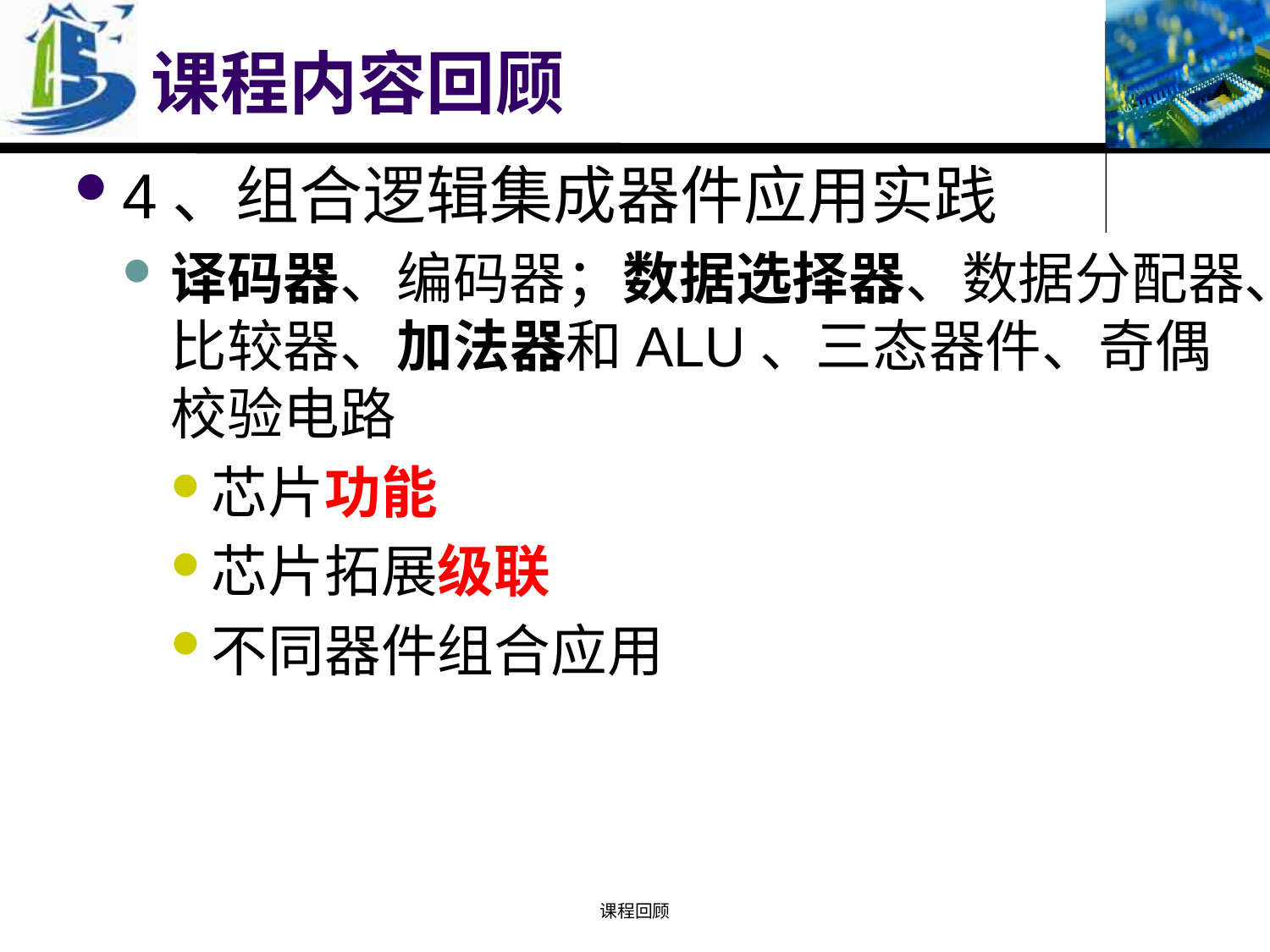

# 课程内容回顾
4、组合逻辑集成器件应用实践
译码器、编码器；数据选择器、数据分配器、比较器、加法器和ALU、三态器件、奇偶校验电路
芯片功能
芯片拓展级联
不同器件组合应用

课程回顾
7